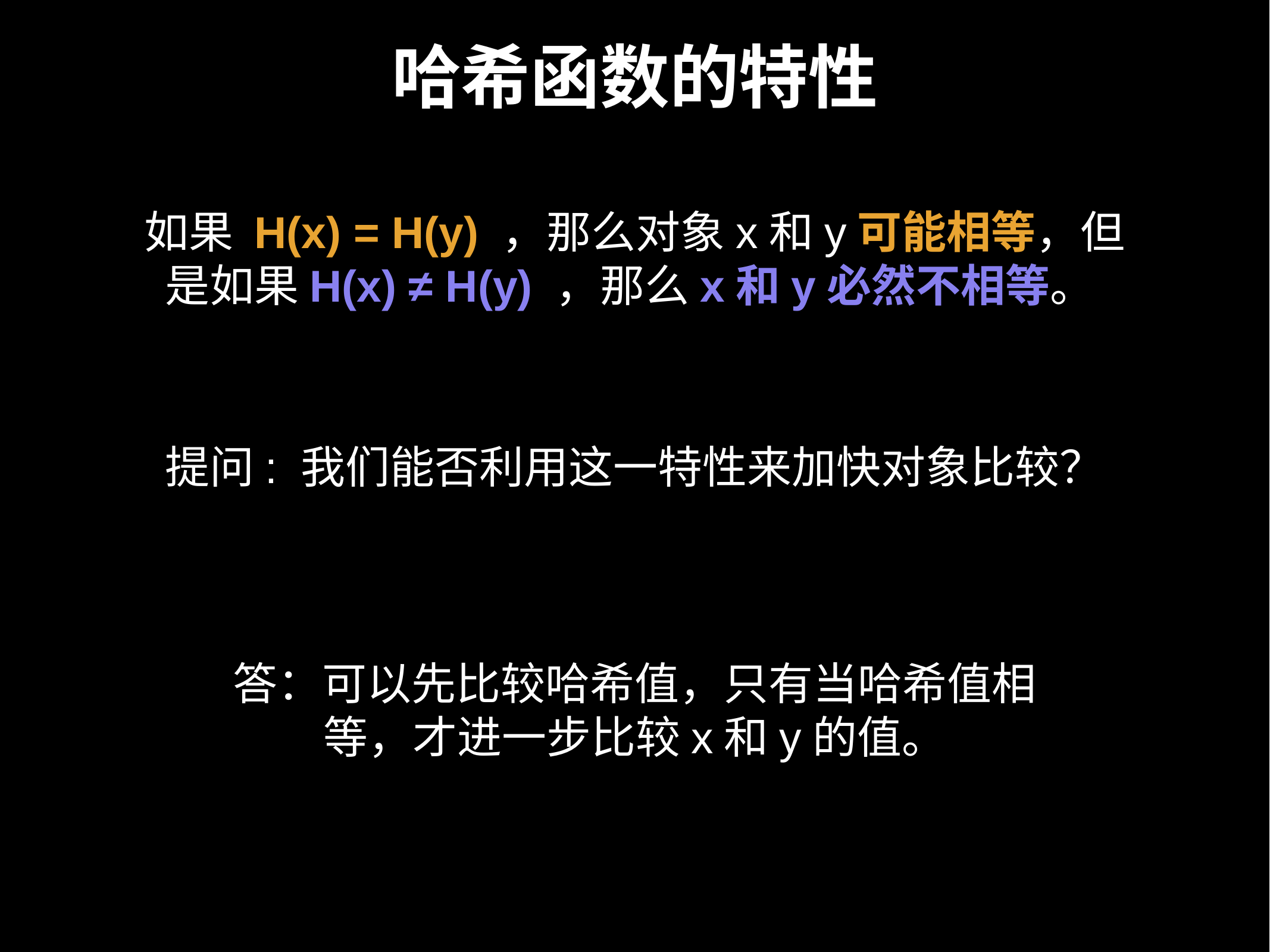

哈希函数的特性
如果 H(x) = H(y) ，那么对象x和y可能相等，但是如果H(x) ≠ H(y) ，那么x和y必然不相等。
提问: 我们能否利用这一特性来加快对象比较？
答：可以先比较哈希值，只有当哈希值相等，才进一步比较x和y的值。